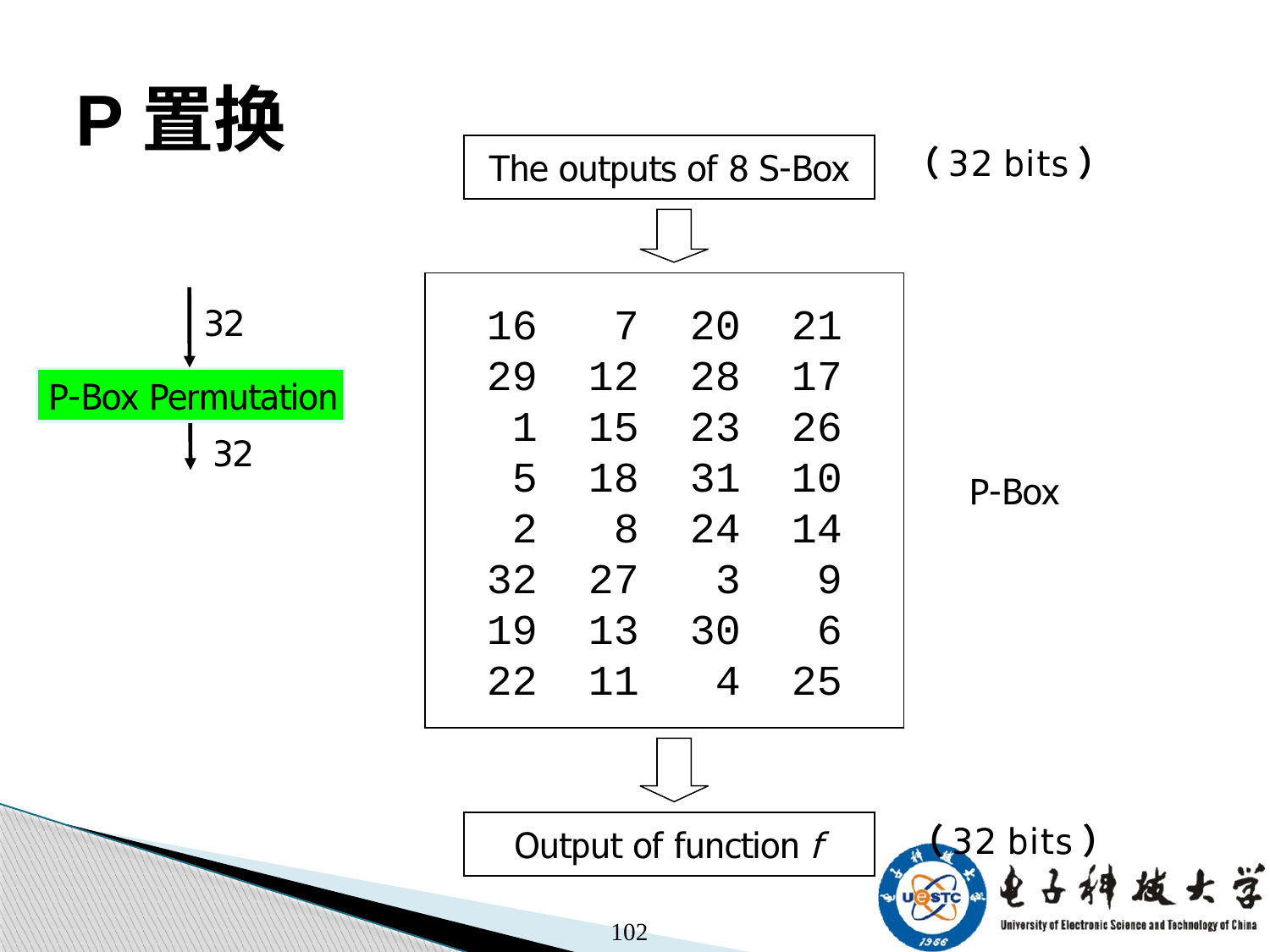

# P置换
The outputs of 8 S-Box
（32 bits）

16   7  20  21
29  12  28  17
 1  15  23  26
 5  18  31  10
 2   8  24  14
32  27   3   9
19  13  30   6
22  11   4  25
P-Box

Output of function f
（32 bits）

32
P-Box Permutation

32
102